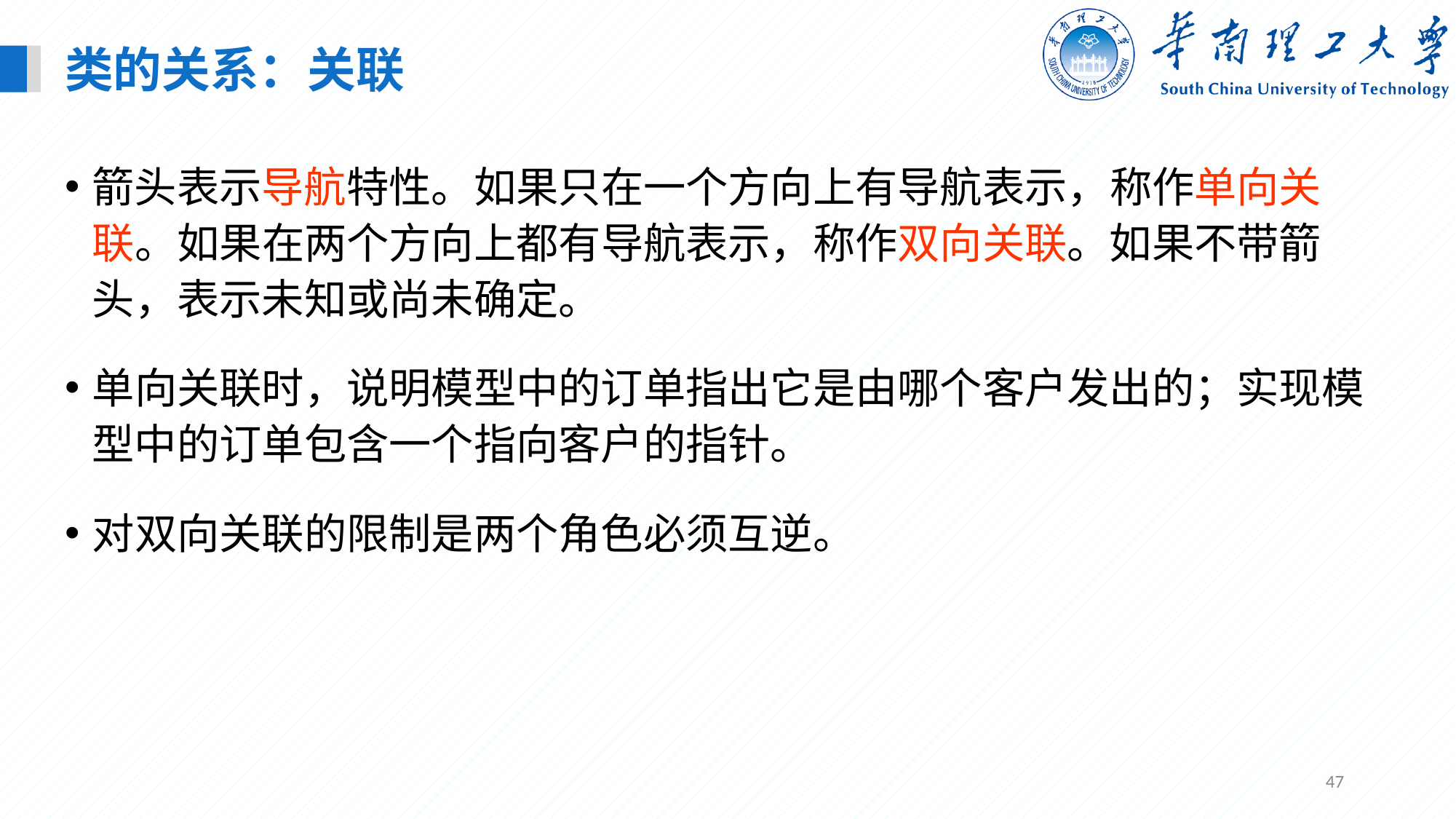

类的关系：关联
箭头表示导航特性。如果只在一个方向上有导航表示，称作单向关联。如果在两个方向上都有导航表示，称作双向关联。如果不带箭头，表示未知或尚未确定。
单向关联时，说明模型中的订单指出它是由哪个客户发出的；实现模型中的订单包含一个指向客户的指针。
对双向关联的限制是两个角色必须互逆。
47